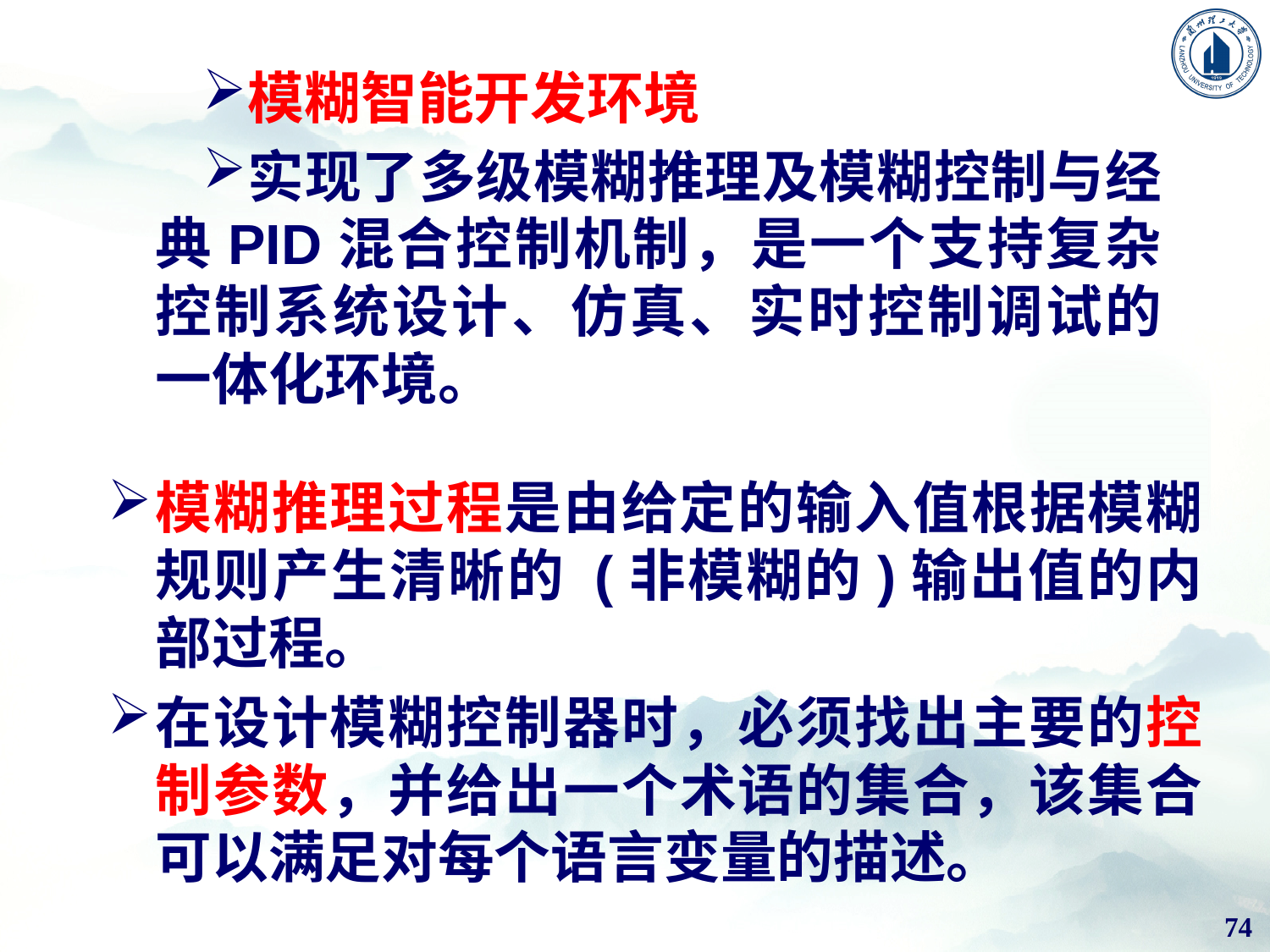

模糊智能开发环境
实现了多级模糊推理及模糊控制与经典PID混合控制机制，是一个支持复杂控制系统设计、仿真、实时控制调试的一体化环境。
模糊推理过程是由给定的输入值根据模糊规则产生清晰的 (非模糊的)输出值的内部过程。
在设计模糊控制器时，必须找出主要的控制参数，并给出一个术语的集合，该集合可以满足对每个语言变量的描述。
74